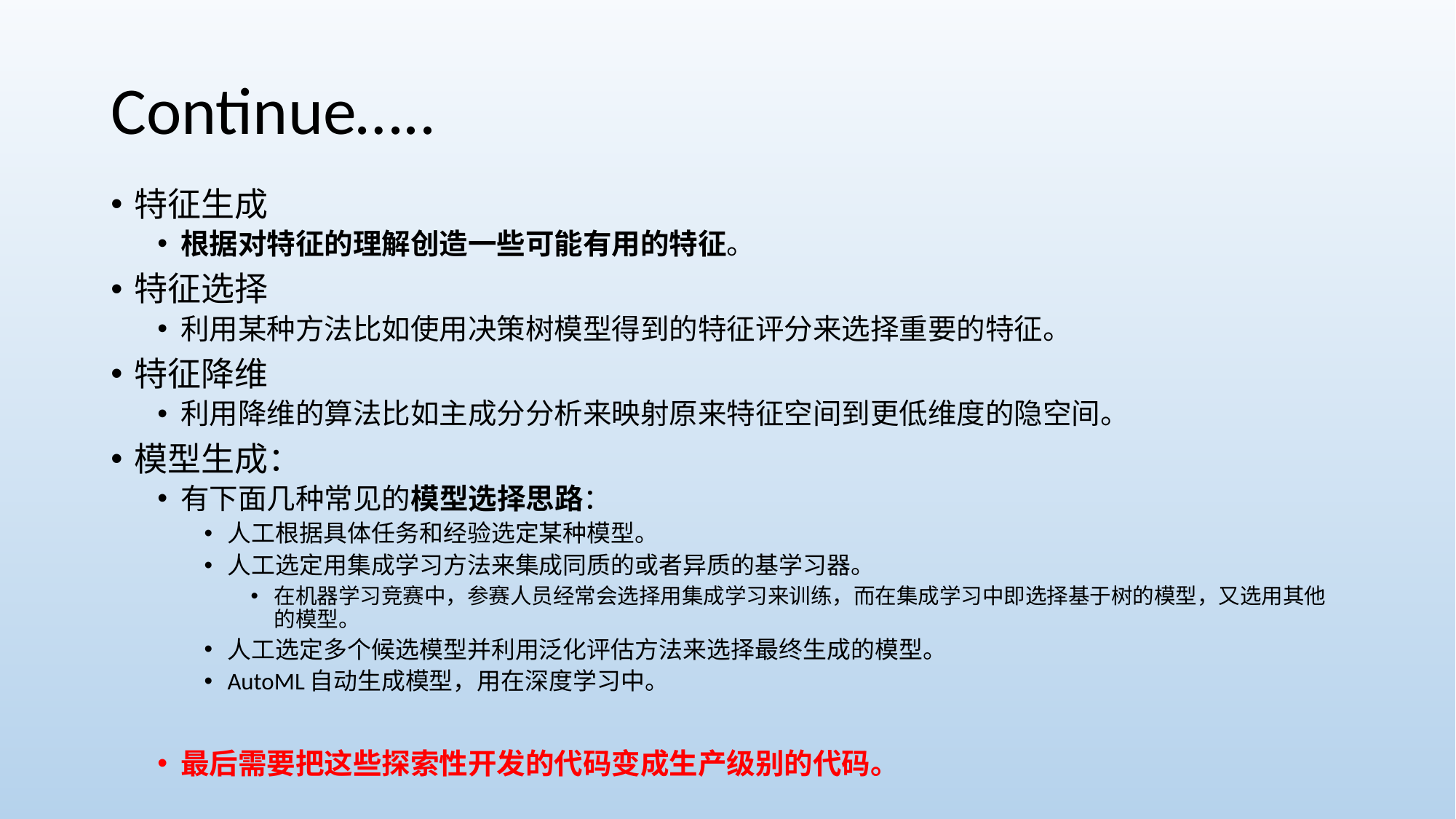

# Continue…..
特征生成
根据对特征的理解创造一些可能有用的特征。
特征选择
利用某种方法比如使用决策树模型得到的特征评分来选择重要的特征。
特征降维
利用降维的算法比如主成分分析来映射原来特征空间到更低维度的隐空间。
模型生成：
有下面几种常见的模型选择思路：
人工根据具体任务和经验选定某种模型。
人工选定用集成学习方法来集成同质的或者异质的基学习器。
在机器学习竞赛中，参赛人员经常会选择用集成学习来训练，而在集成学习中即选择基于树的模型，又选用其他的模型。
人工选定多个候选模型并利用泛化评估方法来选择最终生成的模型。
AutoML自动生成模型，用在深度学习中。

最后需要把这些探索性开发的代码变成生产级别的代码。